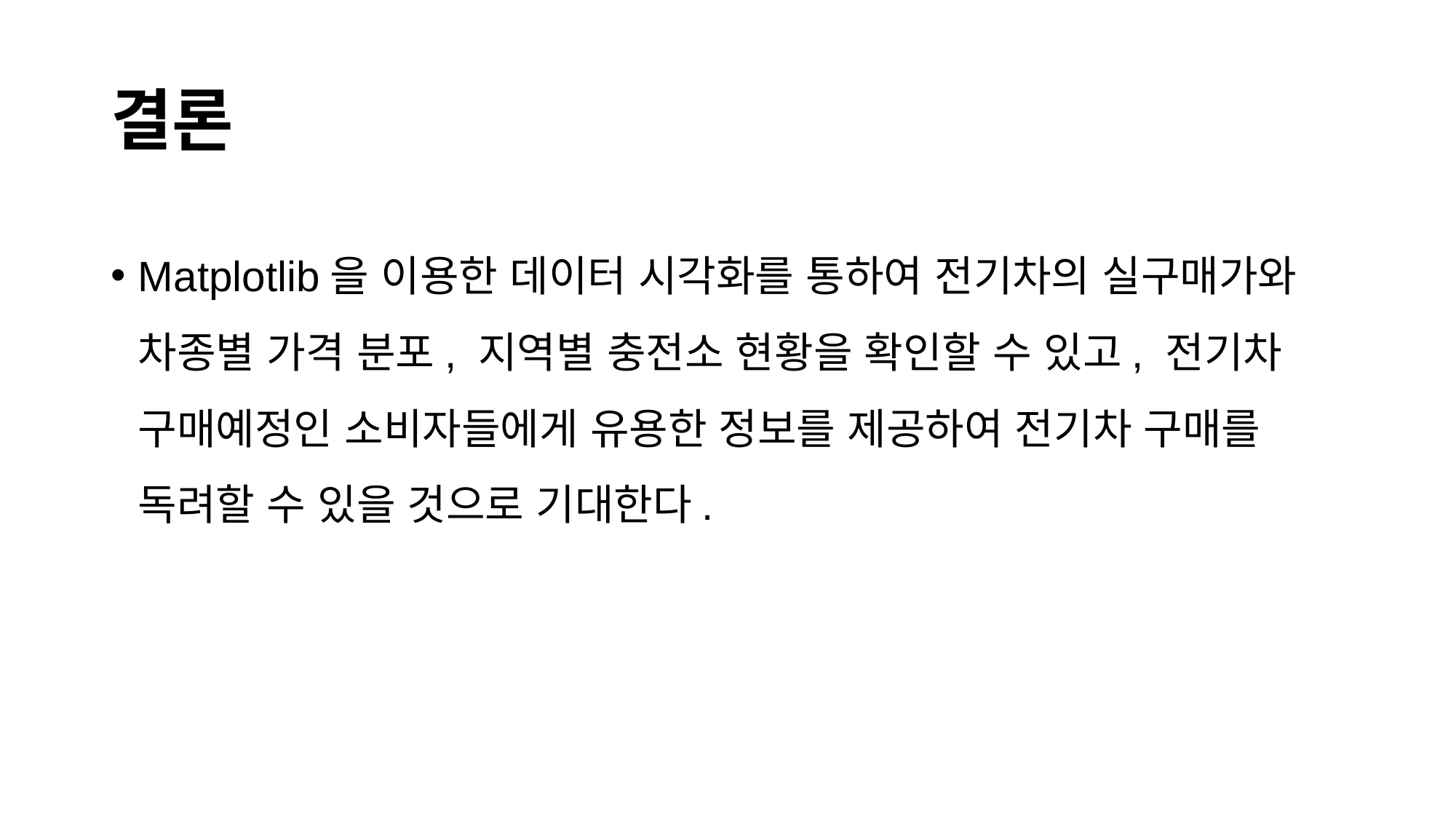

# 결론
Matplotlib을 이용한 데이터 시각화를 통하여 전기차의 실구매가와 차종별 가격 분포, 지역별 충전소 현황을 확인할 수 있고, 전기차 구매예정인 소비자들에게 유용한 정보를 제공하여 전기차 구매를 독려할 수 있을 것으로 기대한다.